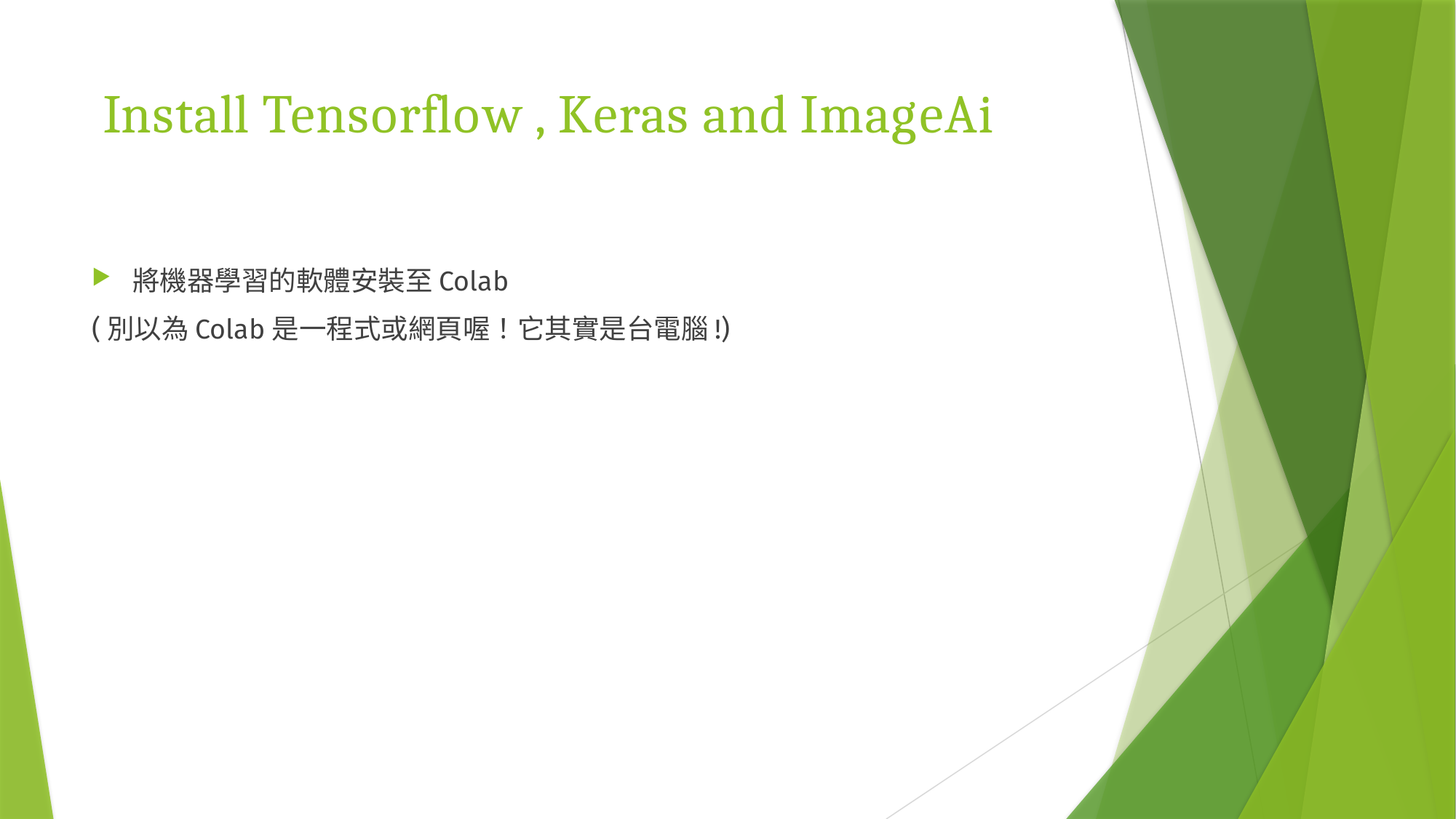

# Install Tensorflow , Keras and ImageAi
將機器學習的軟體安裝至Colab
(別以為Colab是一程式或網頁喔！它其實是台電腦!)